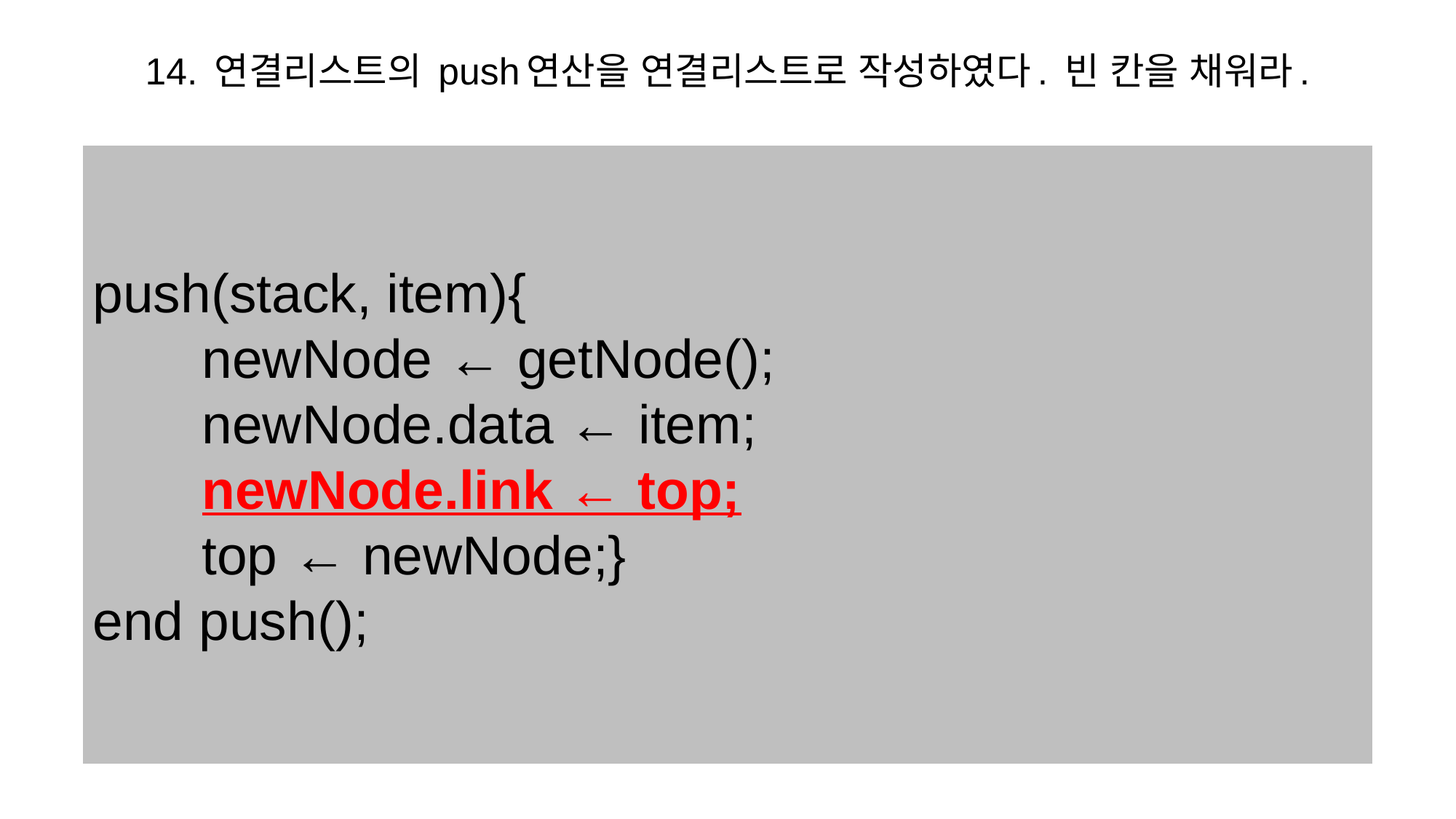

# 14. 연결리스트의 push연산을 연결리스트로 작성하였다. 빈 칸을 채워라.
push(stack, item){
	newNode ← getNode();
	newNode.data ← item;
	newNode.link ← top;
	top ← newNode;}
end push();